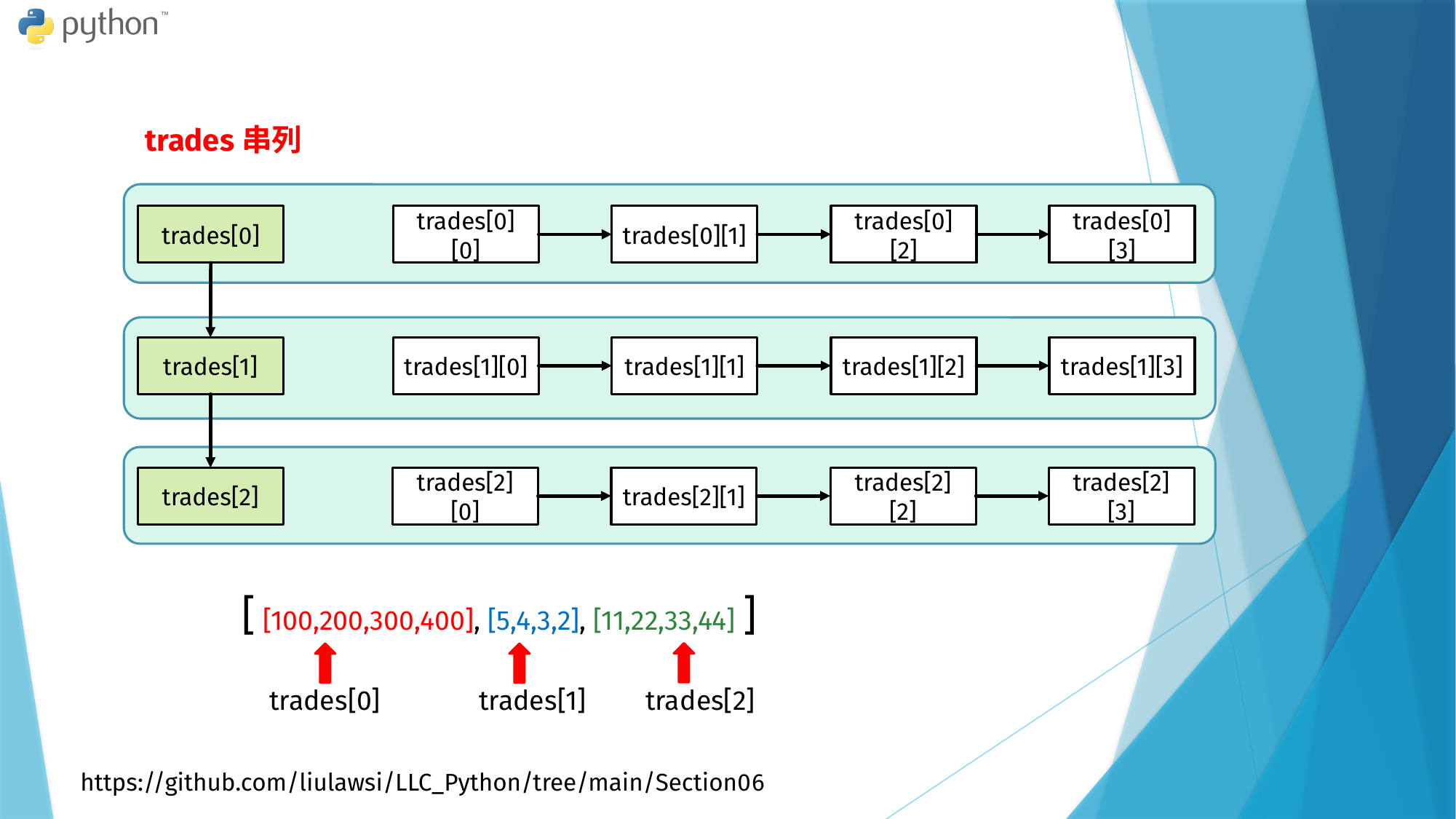

trades串列

trades[0]
trades[0][0]
trades[0][1]
trades[0][2]
trades[0][3]

trades[1]
trades[1][0]
trades[1][1]
trades[1][2]
trades[1][3]

trades[2]
trades[2][0]
trades[2][1]
trades[2][2]
trades[2][3]
[ [100,200,300,400], [5,4,3,2], [11,22,33,44] ]

trades[0]
trades[1]
trades[2]